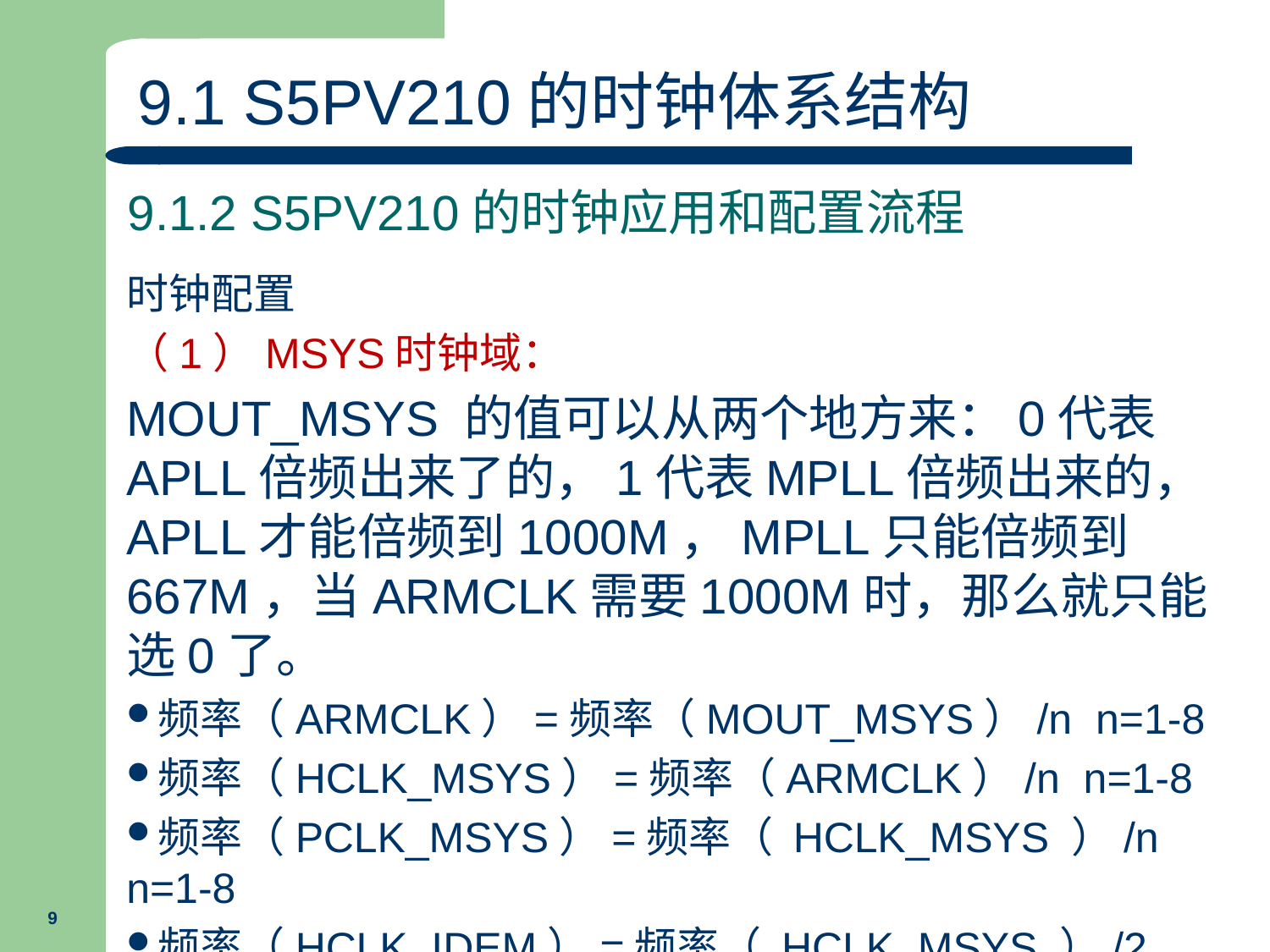

9.1 S5PV210的时钟体系结构
9.1.2 S5PV210的时钟应用和配置流程
时钟配置
（1）MSYS时钟域：
MOUT_MSYS 的值可以从两个地方来：0代表APLL倍频出来了的，1代表MPLL倍频出来的，APLL才能倍频到1000M，MPLL只能倍频到667M，当ARMCLK需要1000M时，那么就只能选0了。
频率（ARMCLK）=频率（MOUT_MSYS）/n  n=1-8
频率（HCLK_MSYS）=频率（ARMCLK）/n  n=1-8
频率（PCLK_MSYS）=频率（ HCLK_MSYS ）/n  n=1-8
频率（HCLK_IDEM）=频率（ HCLK_MSYS ）/2
9